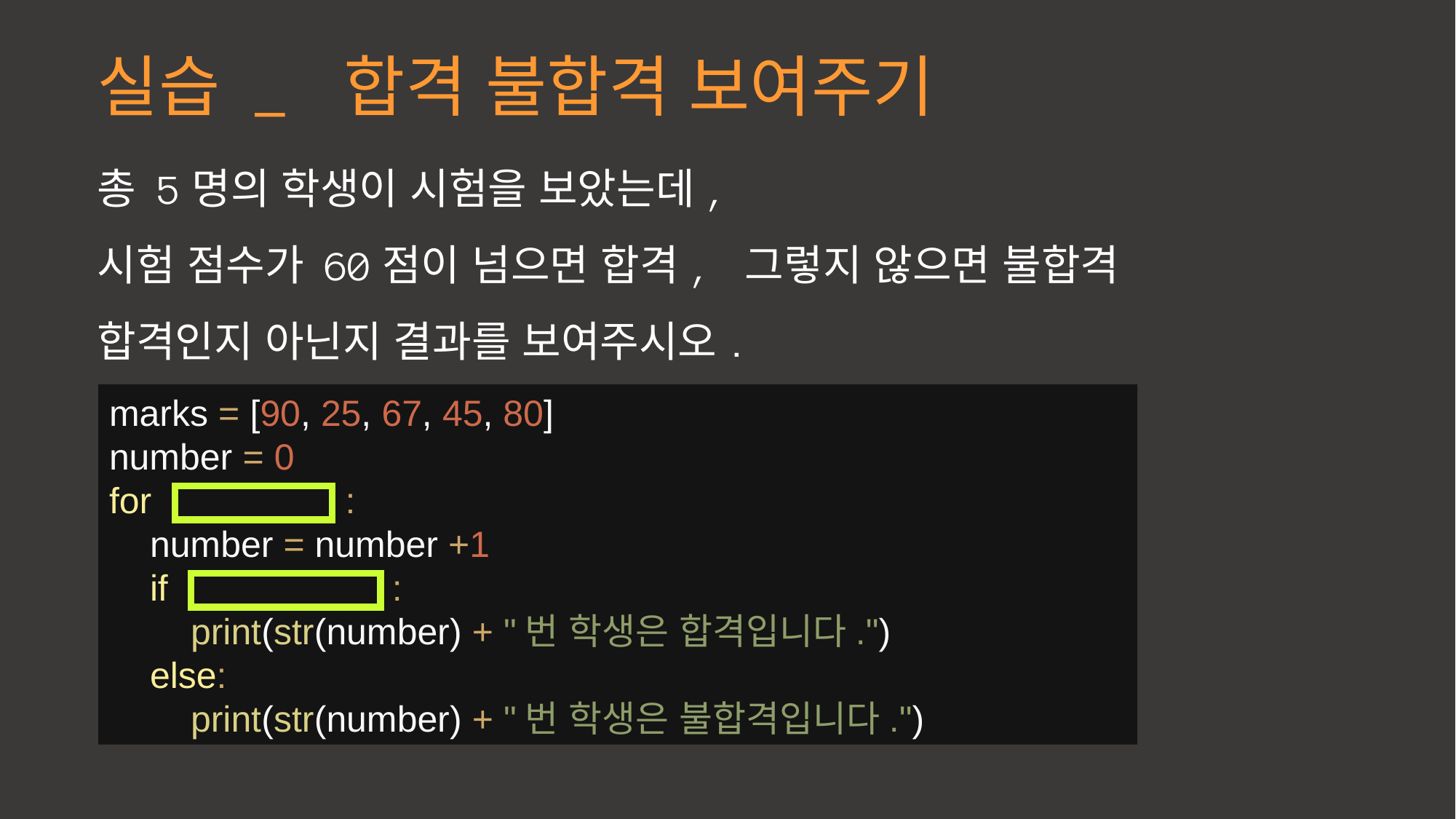

실습 _ 합격 불합격 보여주기
총 5명의 학생이 시험을 보았는데,
시험 점수가 60점이 넘으면 합격, 그렇지 않으면 불합격
합격인지 아닌지 결과를 보여주시오.
marks = [90, 25, 67, 45, 80]
number = 0
for                   :
    number = number +1
    if                      :
        print(str(number) + "번 학생은 합격입니다.")
    else:
        print(str(number) + "번 학생은 불합격입니다.")